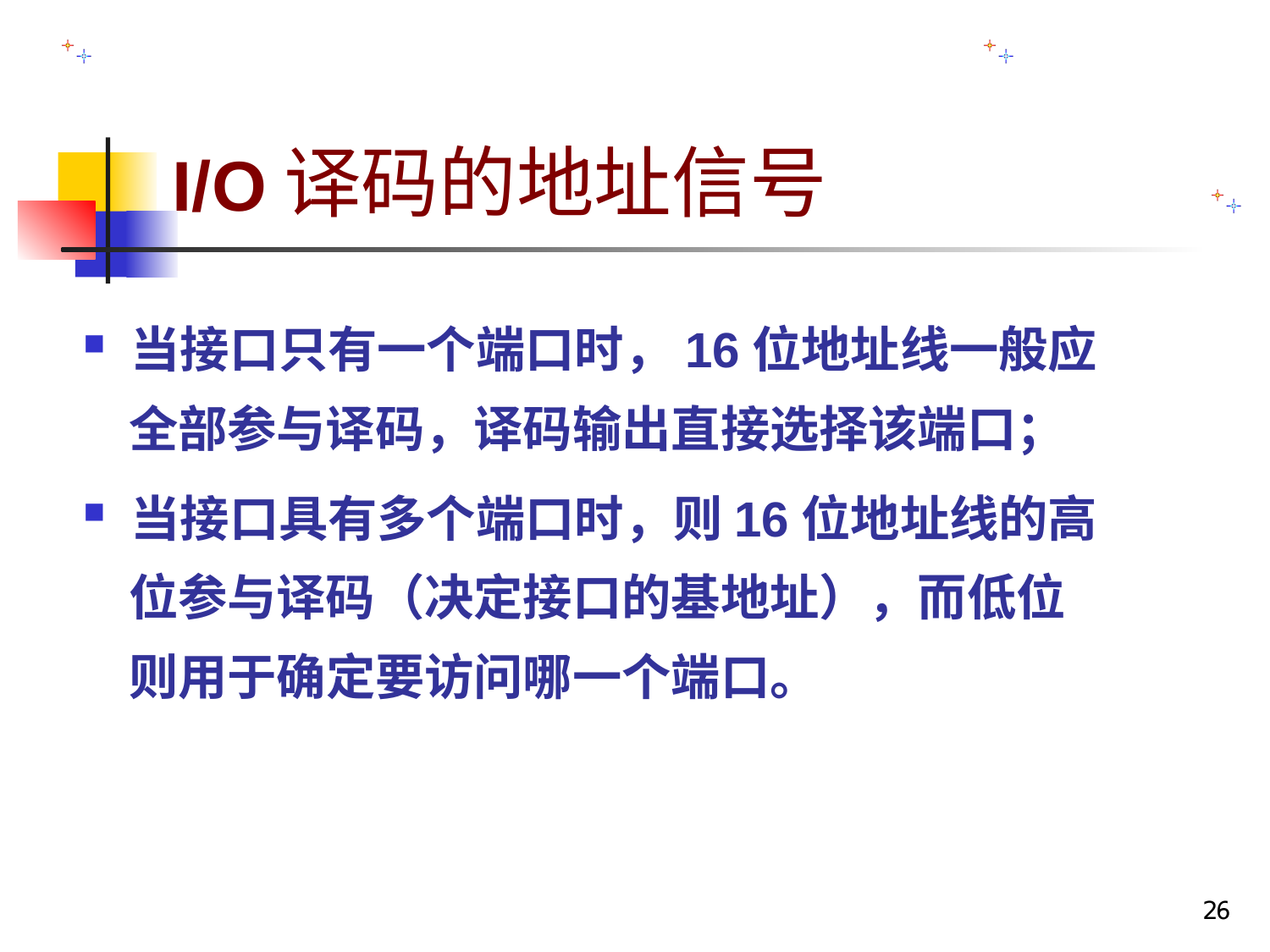

I/O译码的地址信号
当接口只有一个端口时，16位地址线一般应
   全部参与译码，译码输出直接选择该端口；
当接口具有多个端口时，则16位地址线的高
   位参与译码（决定接口的基地址），而低位
   则用于确定要访问哪一个端口。
26